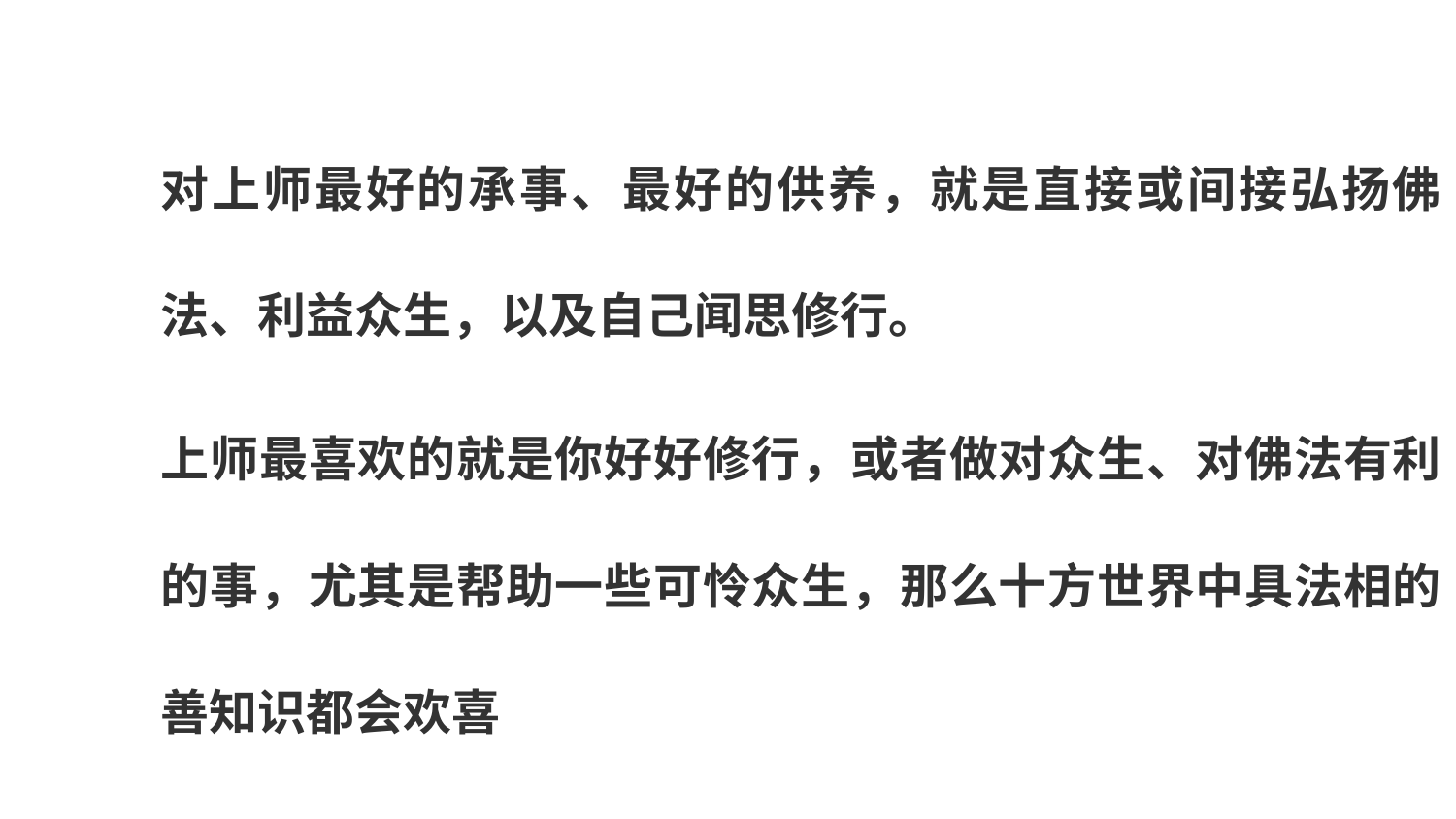

对上师最好的承事、最好的供养，就是直接或间接弘扬佛法、利益众生，以及自己闻思修行。
上师最喜欢的就是你好好修行，或者做对众生、对佛法有利的事，尤其是帮助一些可怜众生，那么十方世界中具法相的善知识都会欢喜